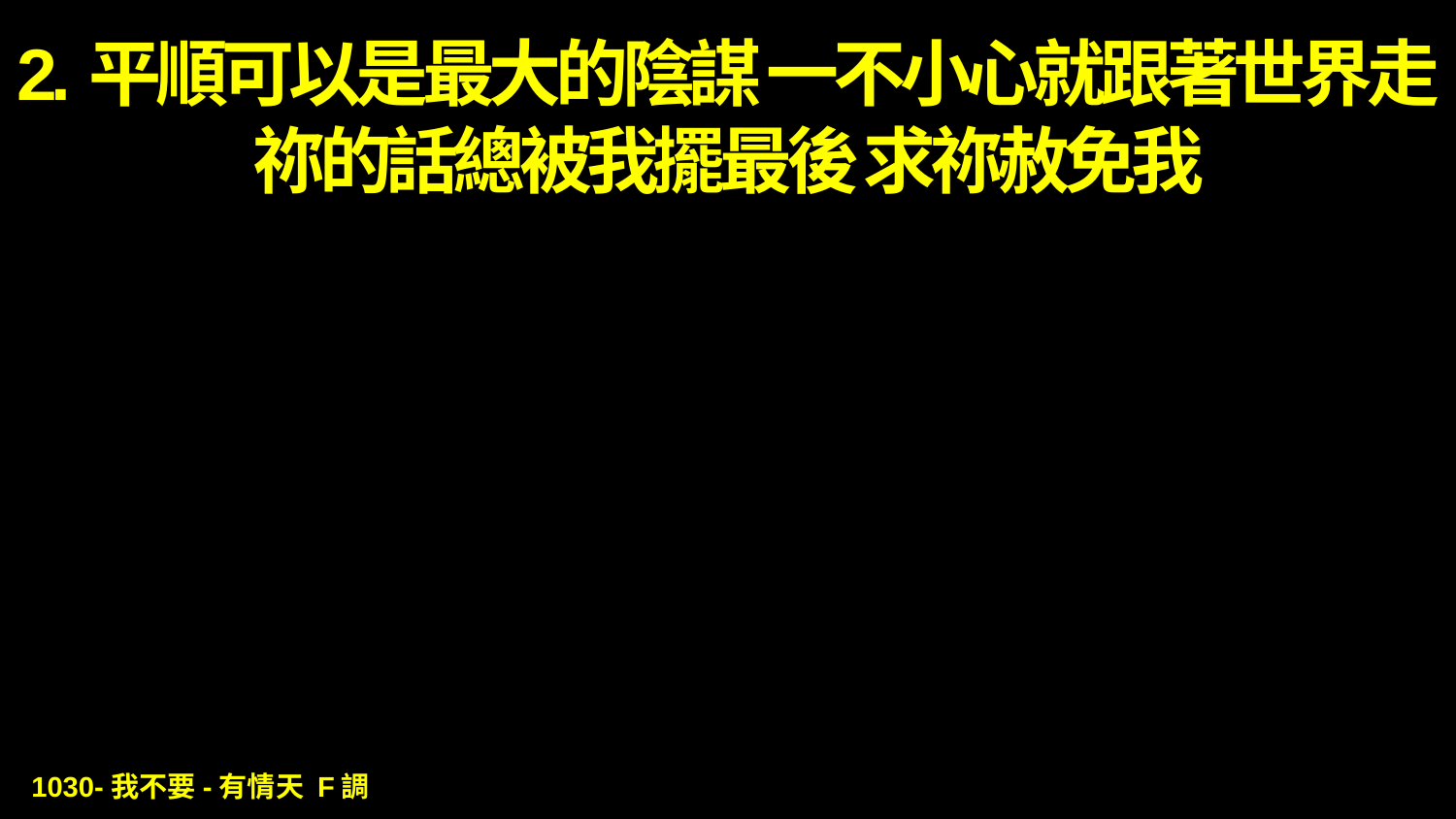

# 2.平順可以是最大的陰謀 一不小心就跟著世界走 祢的話總被我擺最後 求祢赦免我
1030-我不要-有情天 F調